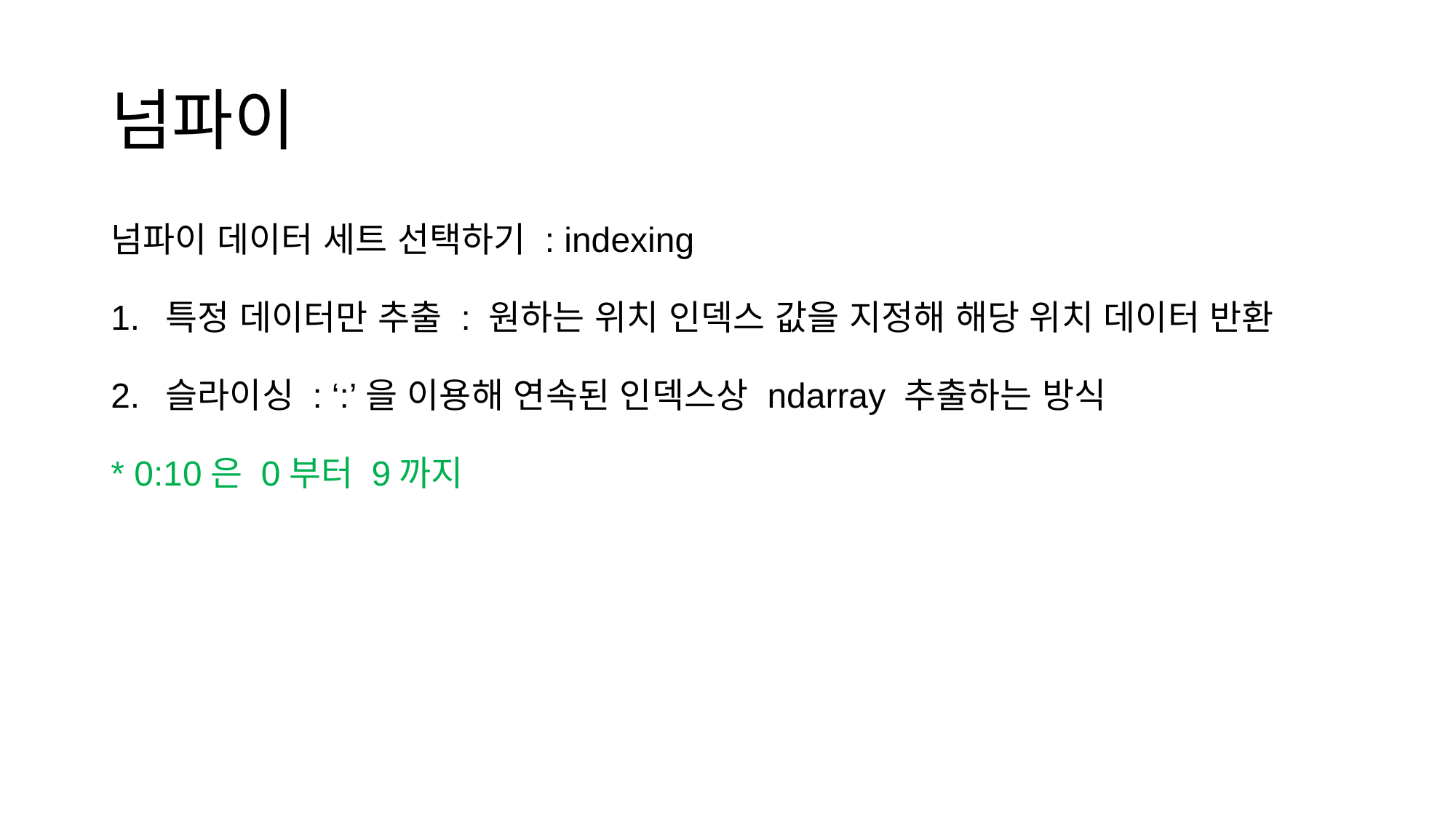

# 넘파이
넘파이 데이터 세트 선택하기 : indexing
특정 데이터만 추출 : 원하는 위치 인덱스 값을 지정해 해당 위치 데이터 반환
슬라이싱 : ‘:’을 이용해 연속된 인덱스상 ndarray 추출하는 방식
* 0:10은 0부터 9까지